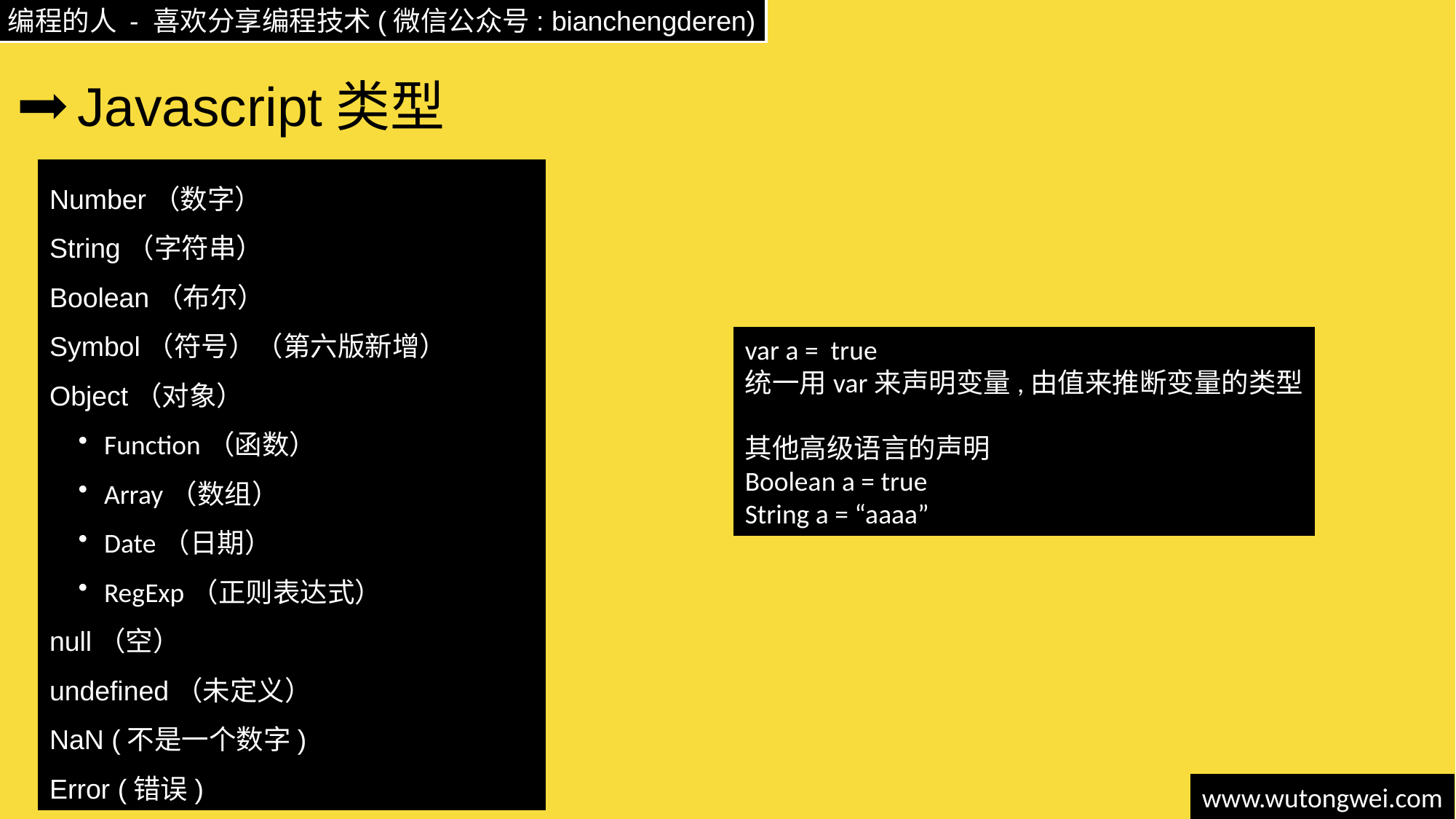

# Javascript类型
Number（数字）
String（字符串）
Boolean（布尔）
Symbol（符号）（第六版新增）
Object（对象）
Function（函数）
Array（数组）
Date（日期）
RegExp（正则表达式）
null（空）
undefined（未定义）
NaN (不是一个数字)
Error (错误)
var a =  true
统一用var来声明变量,由值来推断变量的类型

其他高级语言的声明
Boolean a = true
String a = “aaaa”